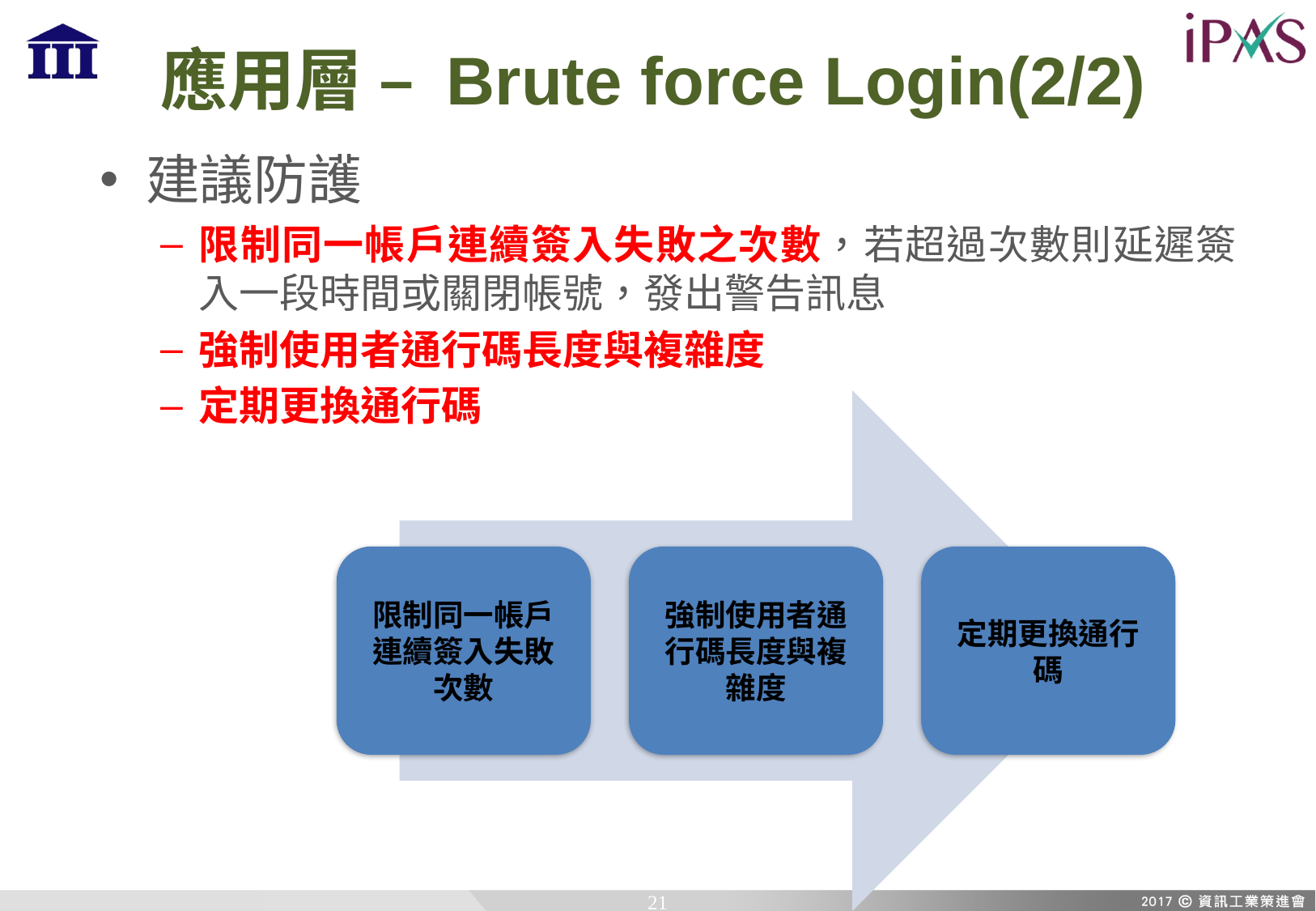

# 應用層 – Brute force Login(2/2)
建議防護
限制同一帳戶連續簽入失敗之次數，若超過次數則延遲簽入一段時間或關閉帳號，發出警告訊息
強制使用者通行碼長度與複雜度
定期更換通行碼
限制同一帳戶連續簽入失敗次數
強制使用者通行碼長度與複雜度
定期更換通行碼
21